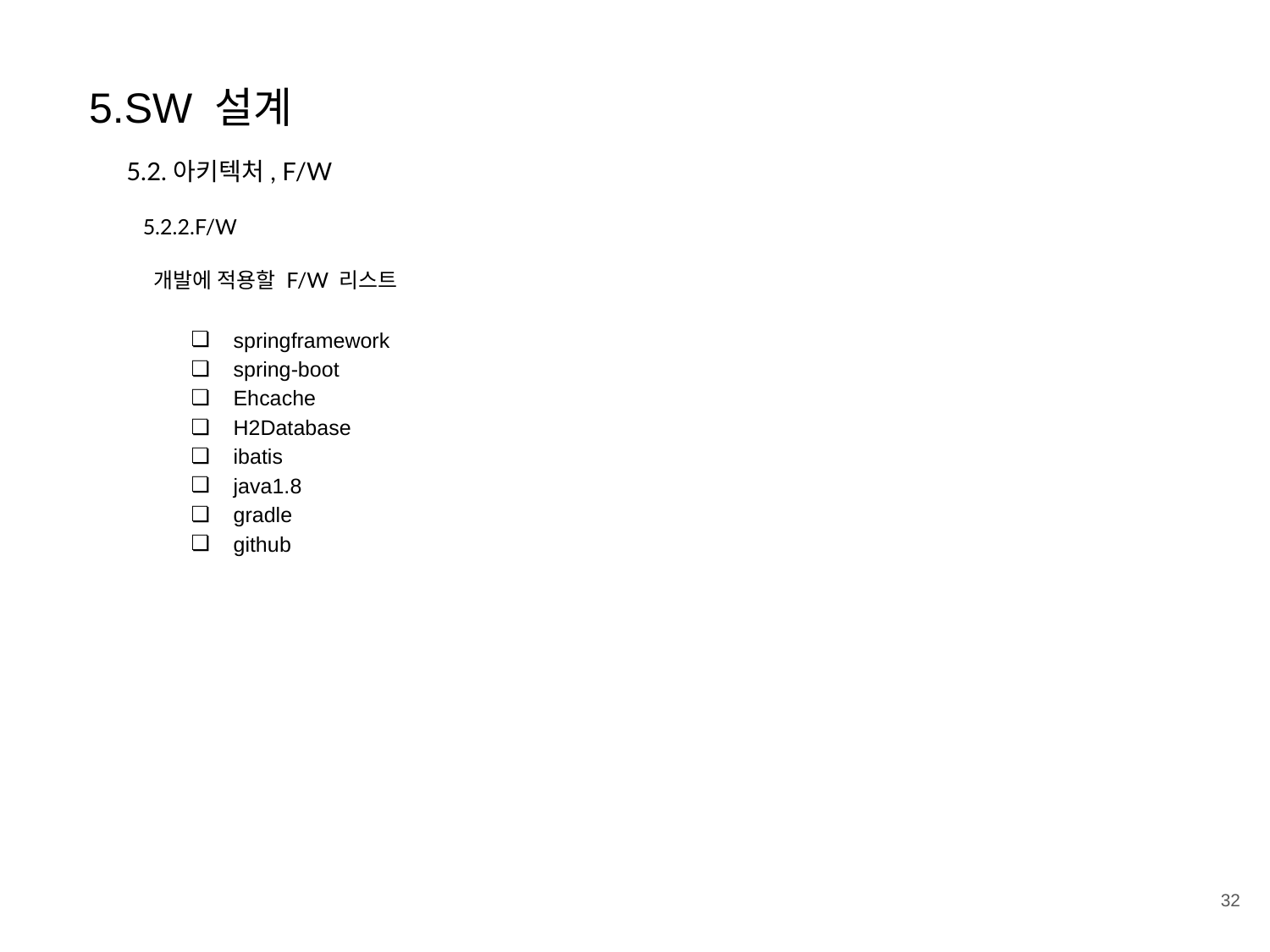

5.SW 설계
5.2.아키텍처, F/W
   5.2.2.F/W
    개발에 적용할 F/W 리스트
springframework
spring-boot
Ehcache
H2Database
ibatis
java1.8
gradle
github
32